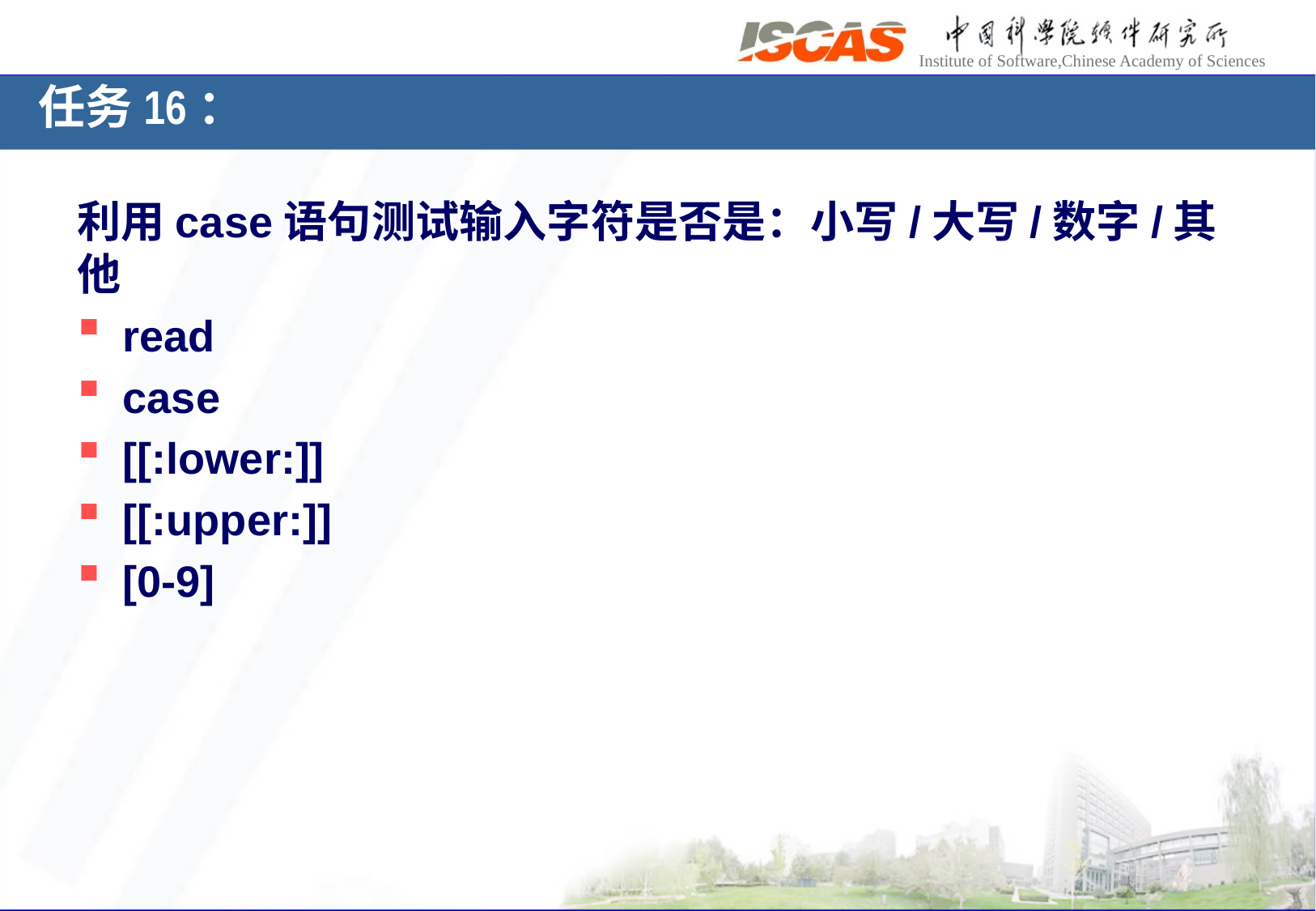

# 任务16：
利用case语句测试输入字符是否是：小写/大写/数字/其他
read
case
[[:lower:]]
[[:upper:]]
[0-9]